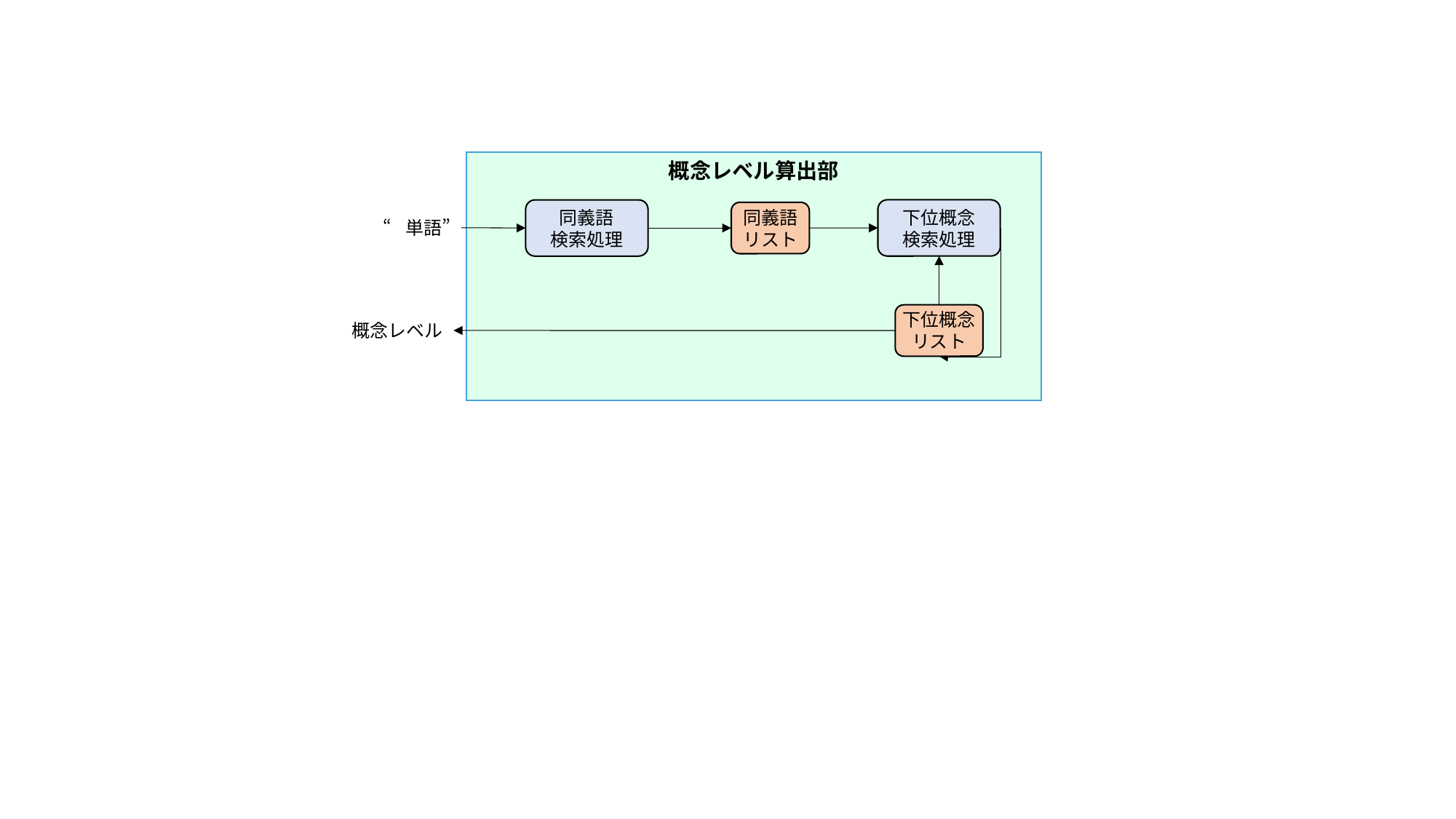

概念レベル算出部
下位概念
検索処理
同義語
検索処理
同義語
リスト
“単語”
下位概念
リスト
概念レベル